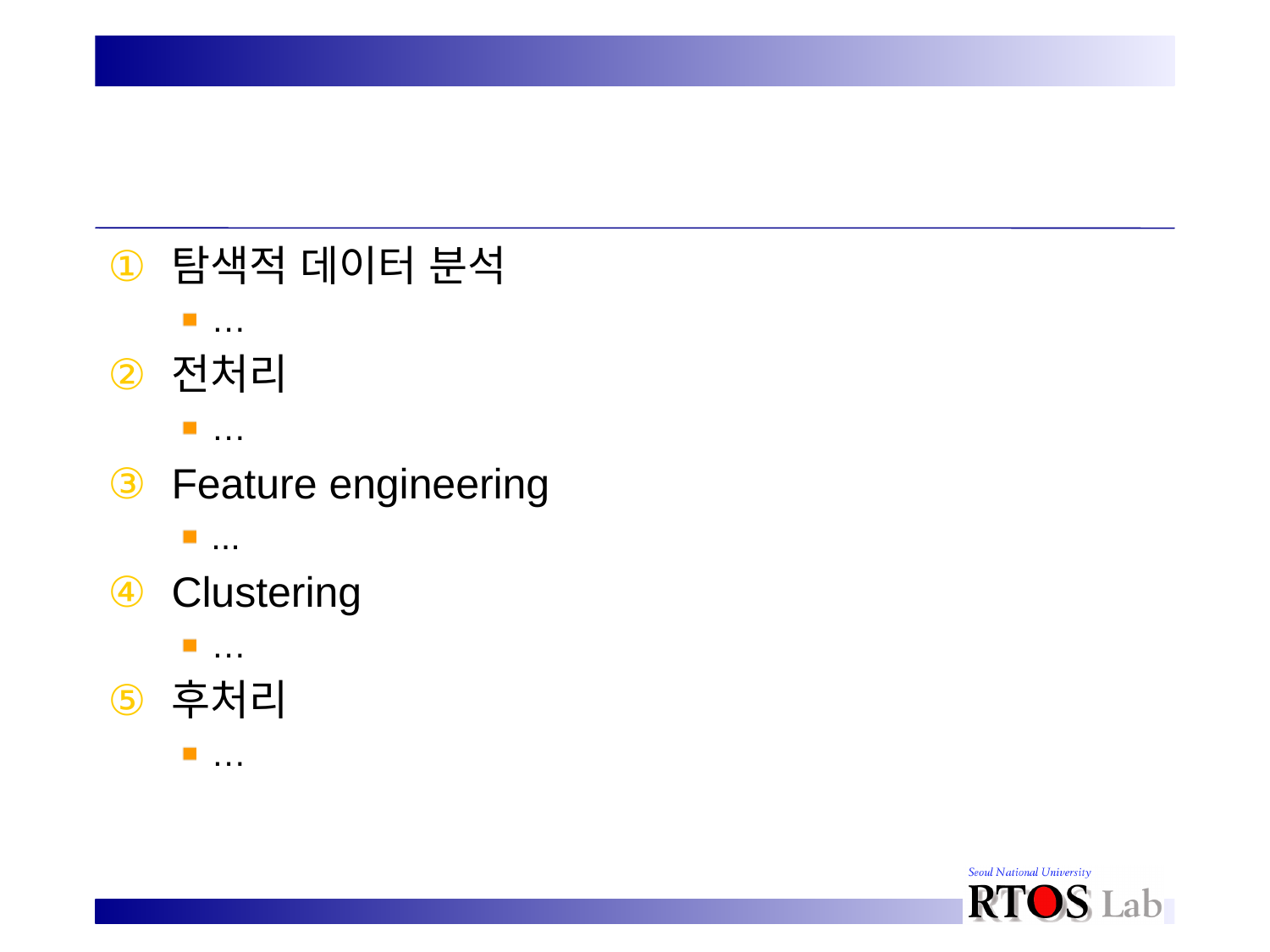

#
탐색적 데이터 분석
…
전처리
…
Feature engineering
...
Clustering
…
후처리
…